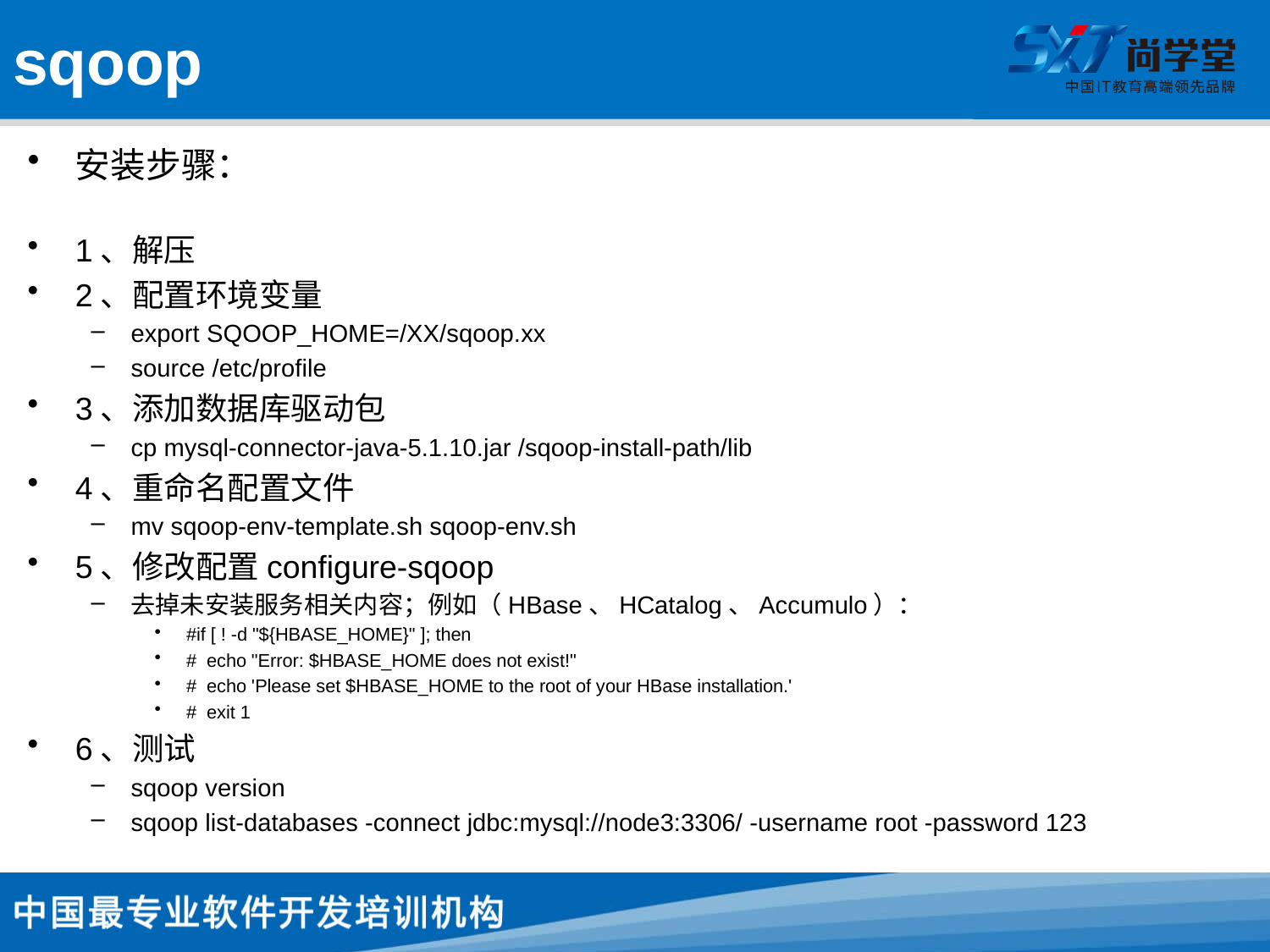

# sqoop
安装步骤：

1、解压
2、配置环境变量
export SQOOP_HOME=/XX/sqoop.xx
source /etc/profile
3、添加数据库驱动包
cp mysql-connector-java-5.1.10.jar /sqoop-install-path/lib
4、重命名配置文件
mv sqoop-env-template.sh sqoop-env.sh
5、修改配置configure-sqoop
去掉未安装服务相关内容；例如（HBase、HCatalog、Accumulo）：
#if [ ! -d "${HBASE_HOME}" ]; then
#  echo "Error: $HBASE_HOME does not exist!"
#  echo 'Please set $HBASE_HOME to the root of your HBase installation.'
#  exit 1
6、测试
sqoop version
sqoop list-databases -connect jdbc:mysql://node3:3306/ -username root -password 123